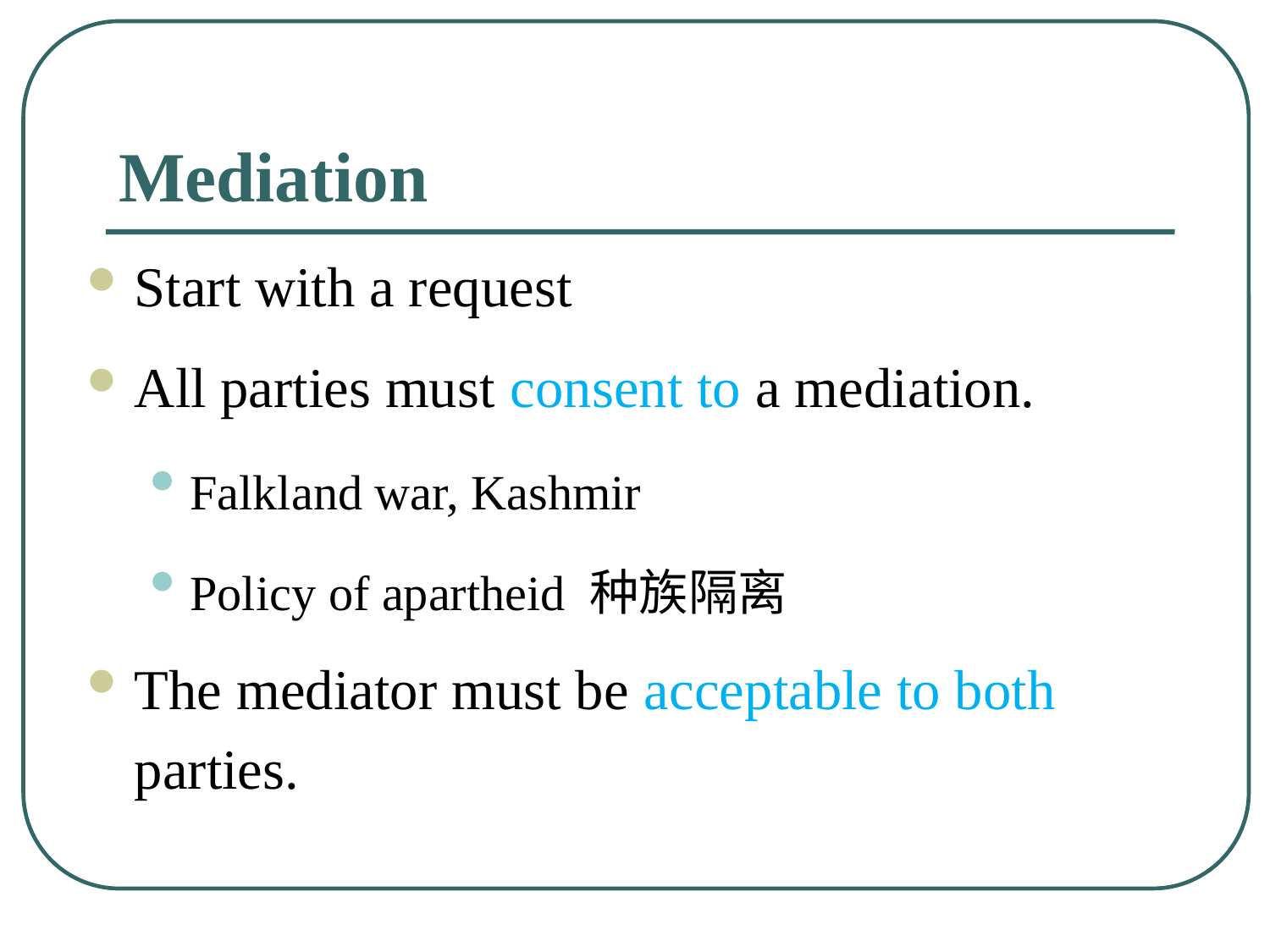

# Mediation
Start with a request
All parties must consent to a mediation.
Falkland war, Kashmir
Policy of apartheid 种族隔离
The mediator must be acceptable to both parties.